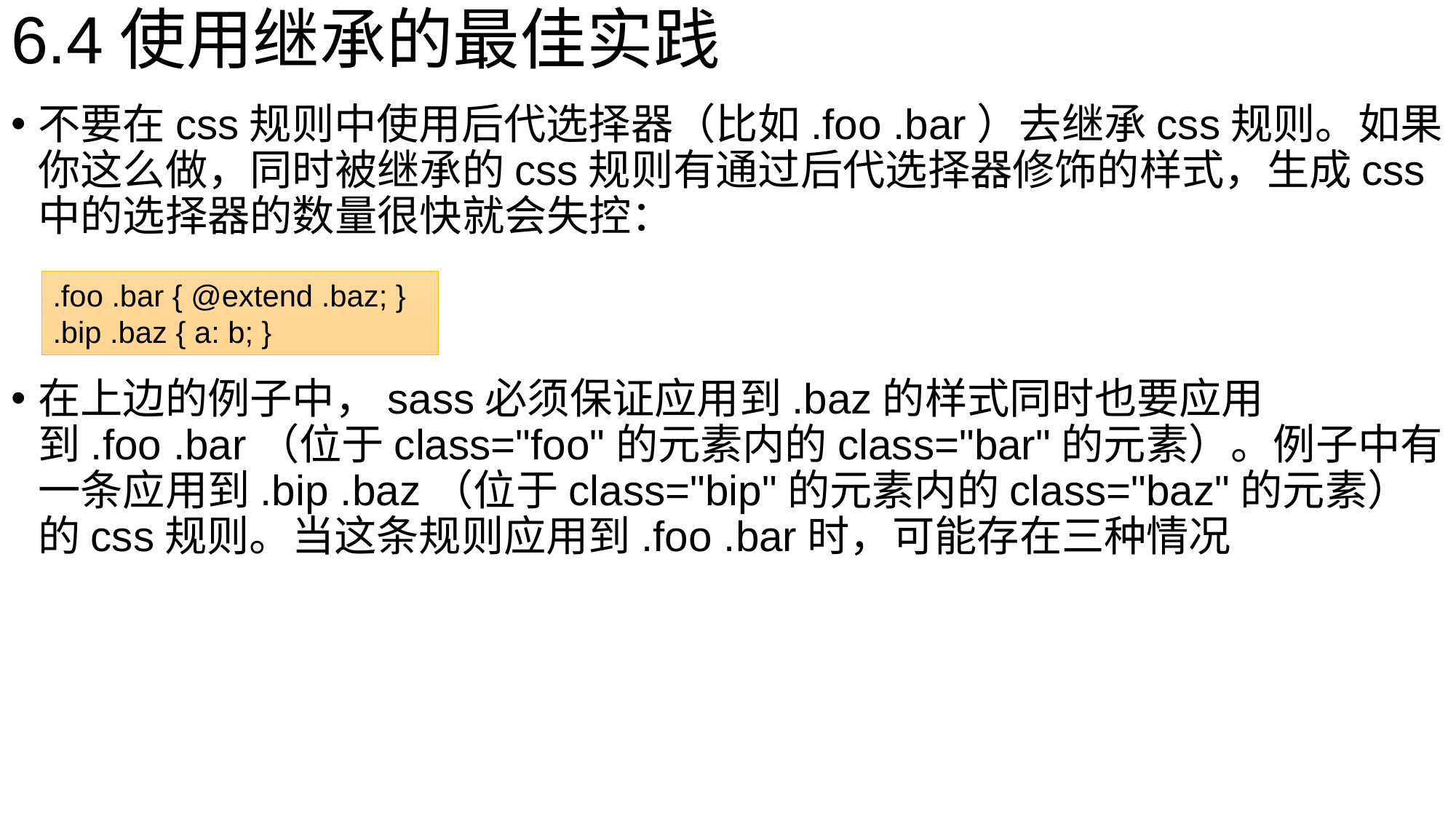

# 6.4使用继承的最佳实践
不要在css规则中使用后代选择器（比如.foo .bar）去继承css规则。如果你这么做，同时被继承的css规则有通过后代选择器修饰的样式，生成css中的选择器的数量很快就会失控：

在上边的例子中，sass必须保证应用到.baz的样式同时也要应用到.foo .bar（位于class="foo"的元素内的class="bar"的元素）。例子中有一条应用到.bip .baz（位于class="bip"的元素内的class="baz"的元素）的css规则。当这条规则应用到.foo .bar时，可能存在三种情况
.foo .bar { @extend .baz; }
.bip .baz { a: b; }